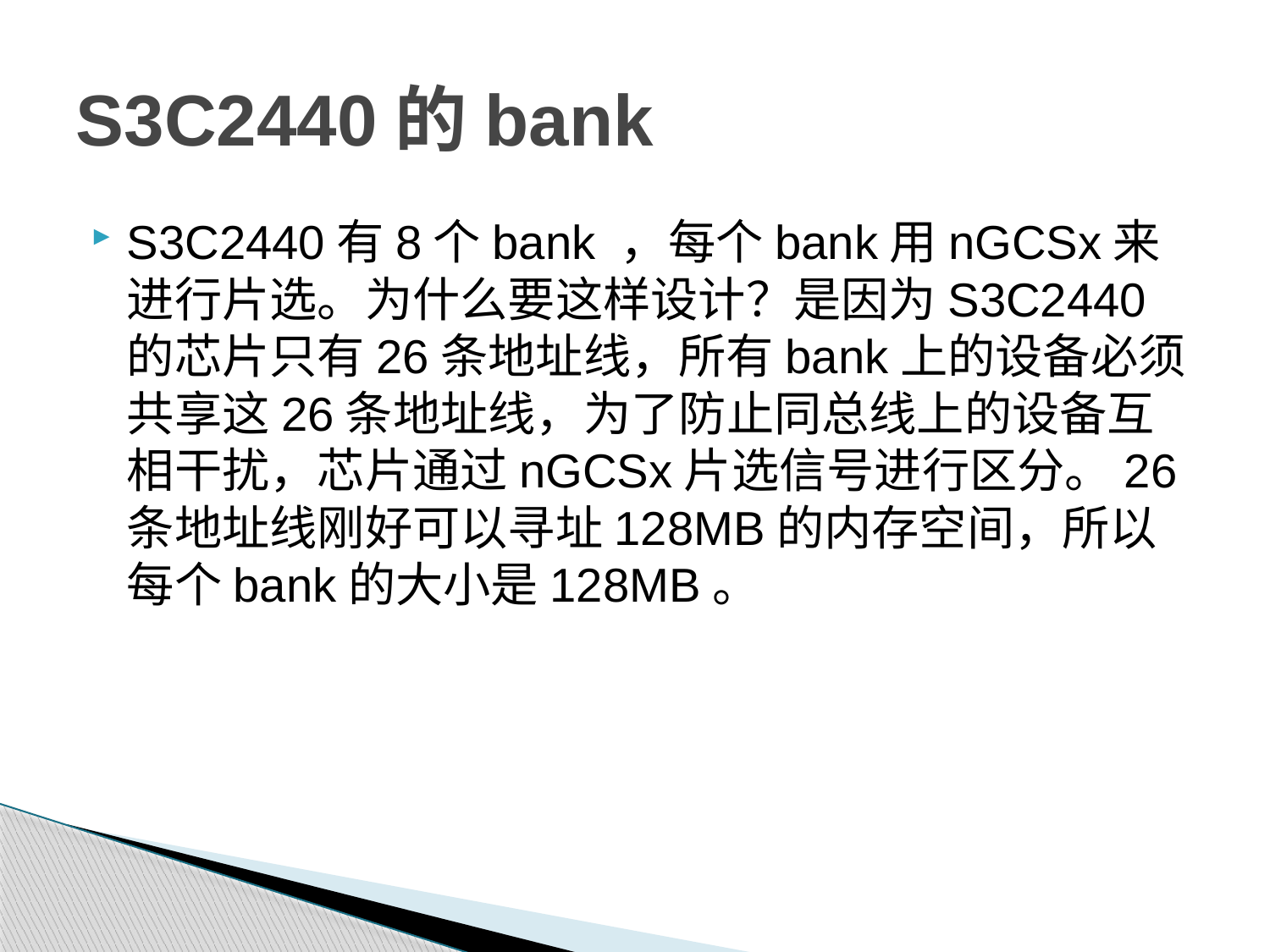

# S3C2440的bank
S3C2440有8个bank ，每个bank用nGCSx来进行片选。为什么要这样设计？是因为S3C2440的芯片只有26条地址线，所有bank上的设备必须共享这26条地址线，为了防止同总线上的设备互相干扰，芯片通过nGCSx片选信号进行区分。26条地址线刚好可以寻址128MB的内存空间，所以每个bank的大小是128MB。